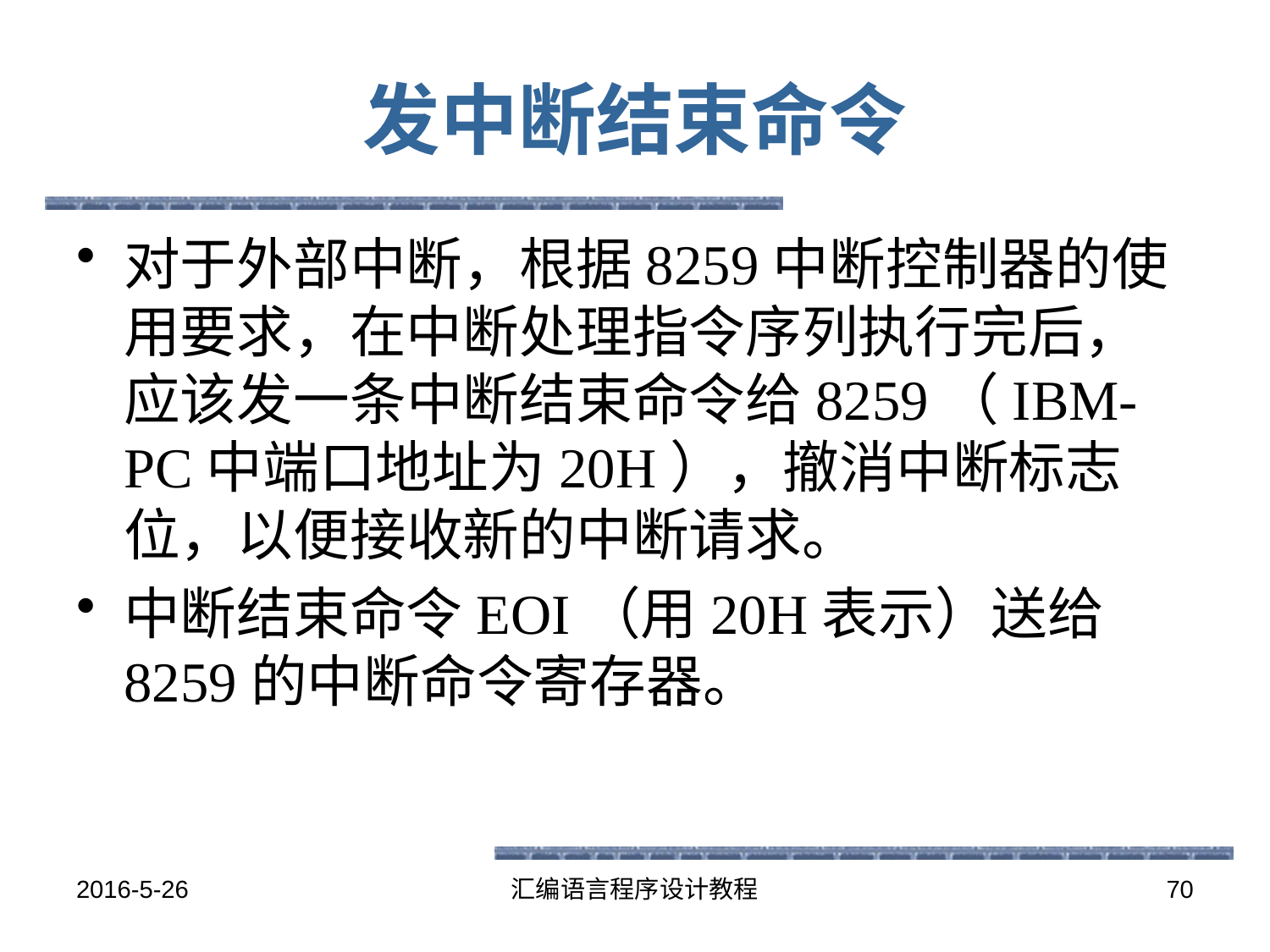

# 发中断结束命令
对于外部中断，根据8259中断控制器的使用要求，在中断处理指令序列执行完后，应该发一条中断结束命令给8259（IBM-PC中端口地址为20H），撤消中断标志位，以便接收新的中断请求。
中断结束命令EOI（用20H表示）送给8259的中断命令寄存器。
2016-5-26
汇编语言程序设计教程
70